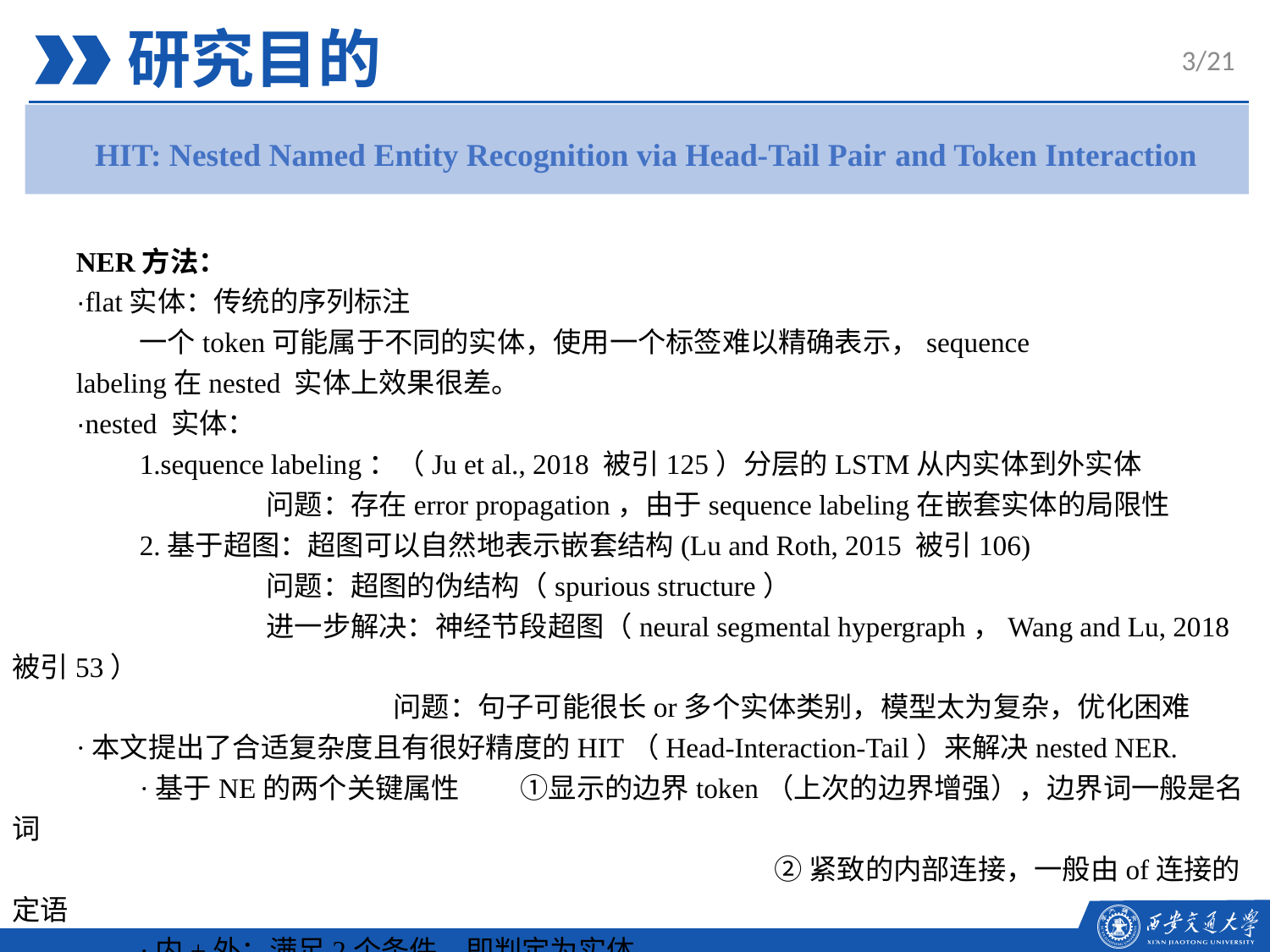

研究目的
3/21
HIT: Nested Named Entity Recognition via Head-Tail Pair and Token Interaction
NER方法：
·flat实体：传统的序列标注
	一个token可能属于不同的实体，使用一个标签难以精确表示，sequence
labeling在nested 实体上效果很差。
·nested 实体：
	1.sequence labeling：（Ju et al., 2018 被引125）分层的LSTM从内实体到外实体
		问题：存在error propagation，由于sequence labeling在嵌套实体的局限性
	2.基于超图：超图可以自然地表示嵌套结构(Lu and Roth, 2015 被引106)
		问题：超图的伪结构（spurious structure）
		进一步解决：神经节段超图（neural segmental hypergraph，Wang and Lu, 2018 被引53）
          		问题：句子可能很长or多个实体类别，模型太为复杂，优化困难
·本文提出了合适复杂度且有很好精度的HIT（Head-Interaction-Tail）来解决nested NER.
	·基于NE的两个关键属性	①显示的边界token（上次的边界增强），边界词一般是名词
						②紧致的内部连接，一般由of连接的定语
	·内+外：满足2个条件，即判定为实体